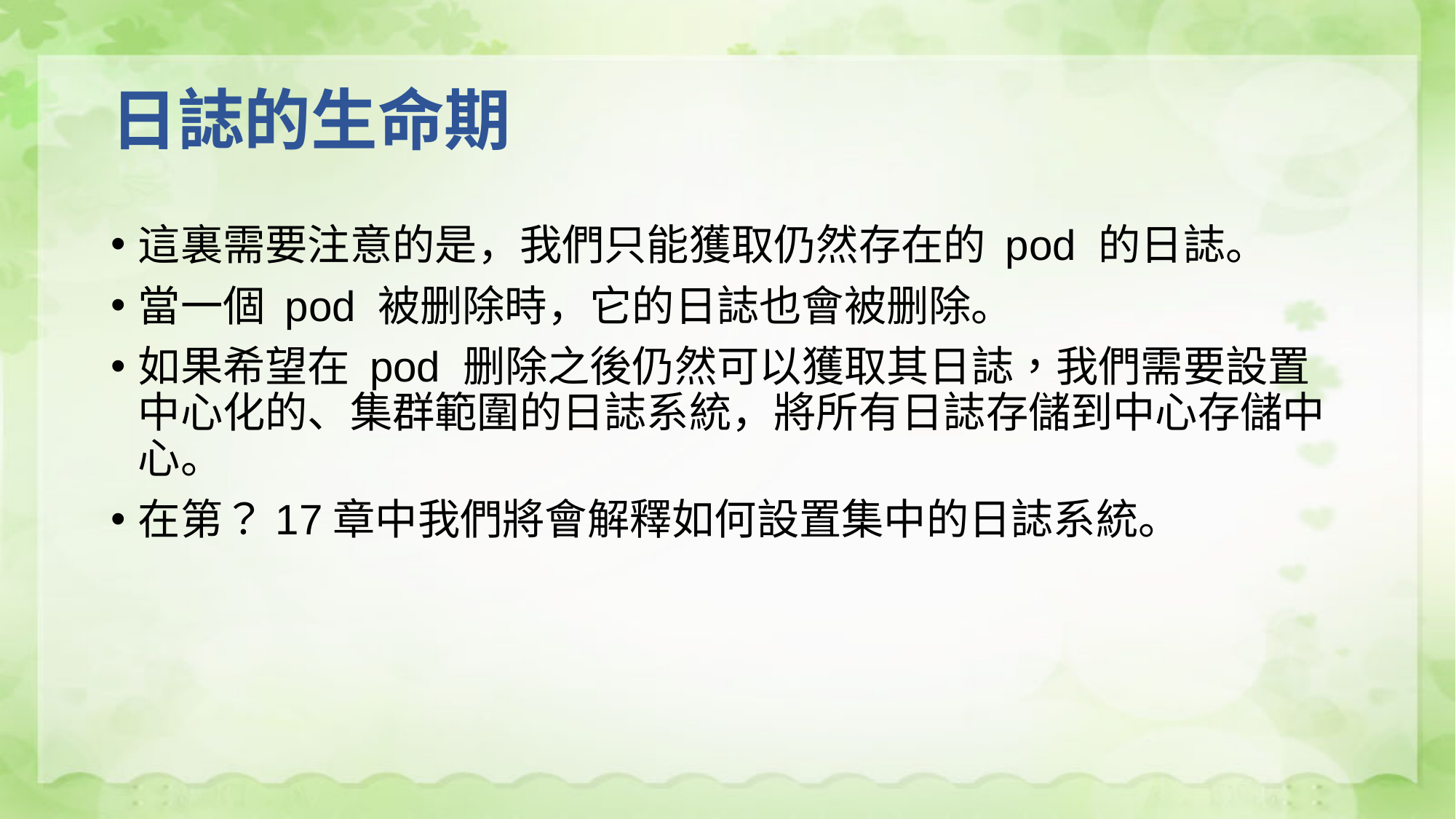

# 日誌的生命期
這裏需要注意的是，我們只能獲取仍然存在的 pod 的日誌。
當一個 pod 被删除時，它的日誌也會被删除。
如果希望在 pod 删除之後仍然可以獲取其日誌，我們需要設置中心化的、集群範圍的日誌系統，將所有日誌存儲到中心存儲中心。
在第？17章中我們將會解釋如何設置集中的日誌系統。